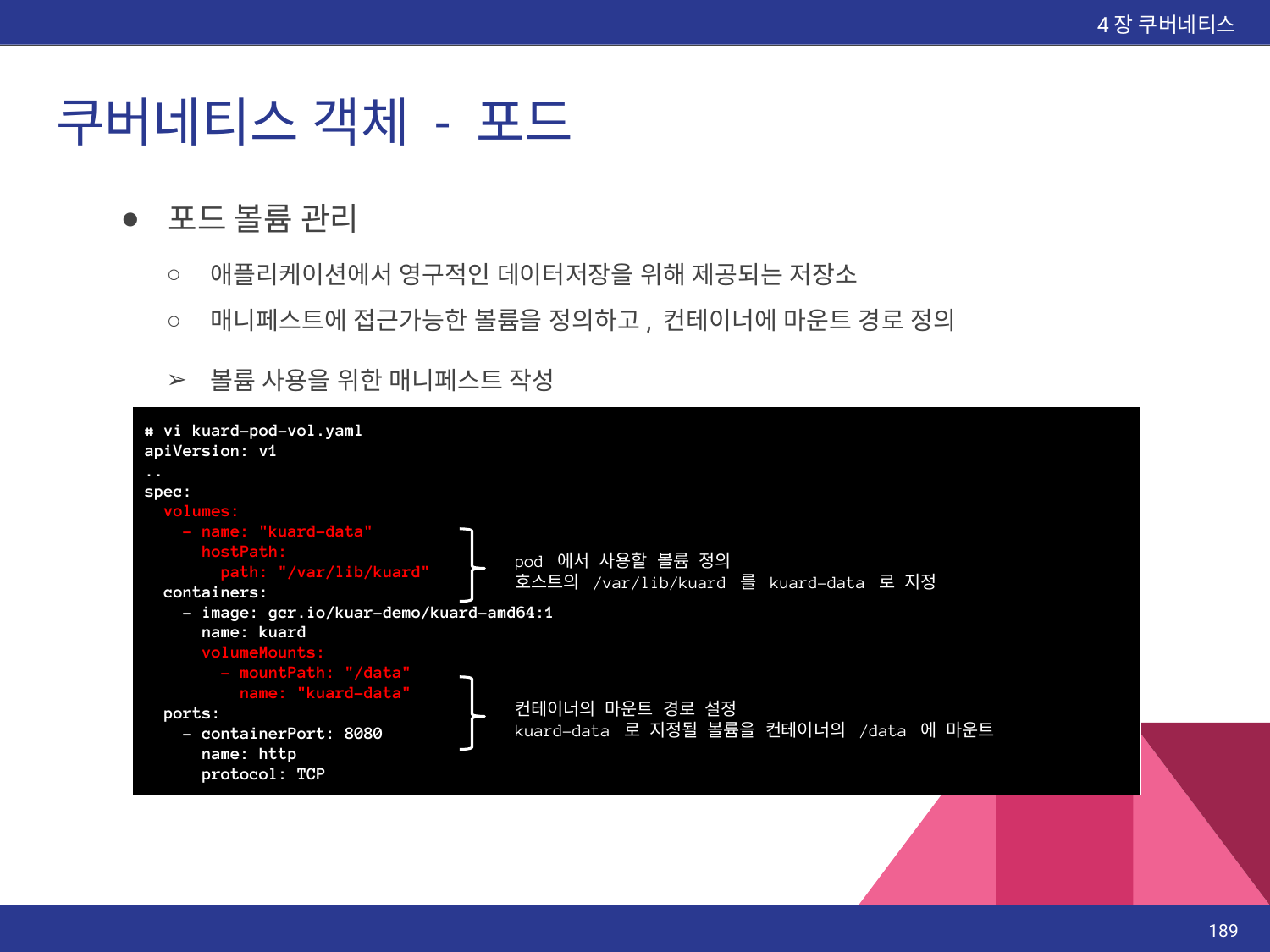

4장 쿠버네티스

# 쿠버네티스 객체 - 포드
포드 볼륨 관리
애플리케이션에서 영구적인 데이터저장을 위해 제공되는 저장소
매니페스트에 접근가능한 볼륨을 정의하고, 컨테이너에 마운트 경로 정의
볼륨 사용을 위한 매니페스트 작성
| # vi kuard-pod-vol.yaml apiVersion: v1 .. spec: volumes: - name: "kuard-data" hostPath: path: "/var/lib/kuard" containers: - image: gcr.io/kuar-demo/kuard-amd64:1 name: kuard volumeMounts: - mountPath: "/data" name: "kuard-data" ports: - containerPort: 8080 name: http protocol: TCP |
| --- |

pod 에서 사용할 볼륨 정의
호스트의 /var/lib/kuard 를 kuard-data 로 지정

컨테이너의 마운트 경로 설정
kuard-data 로 지정될 볼륨을 컨테이너의 /data 에 마운트
189